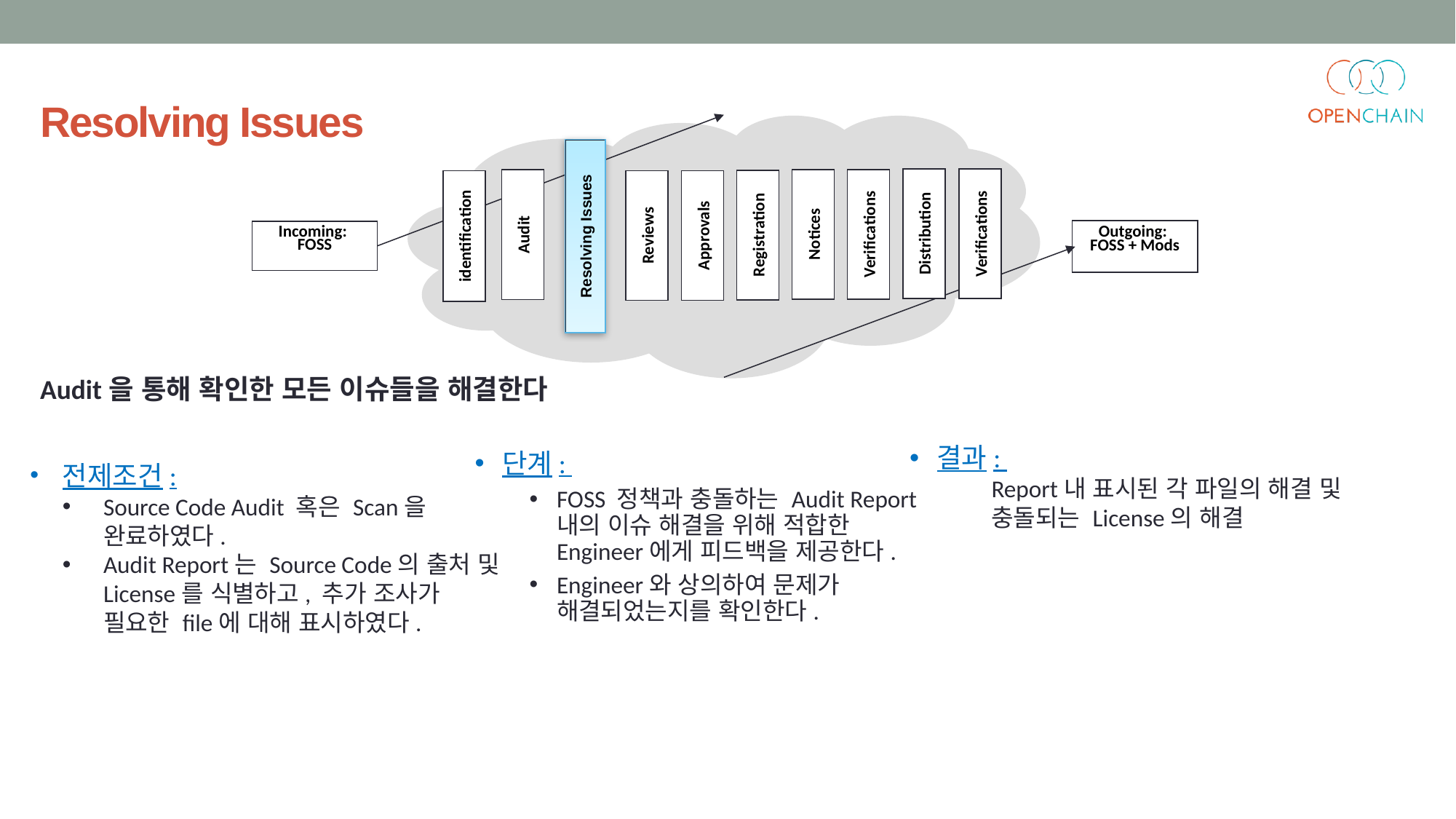

Resolving Issues

Resolving Issues
Distribution
Verifications
Audit
Notices
Verifications
Registration
identification
Reviews
Approvals
Incoming:
FOSS
Outgoing:
FOSS + Mods
Audit을 통해 확인한 모든 이슈들을 해결한다
전제조건:
Source Code Audit 혹은 Scan을 완료하였다.
Audit Report는 Source Code의 출처 및 License를 식별하고, 추가 조사가 필요한 file에 대해 표시하였다.

결과:
Report내 표시된 각 파일의 해결 및 충돌되는 License의 해결

단계:
FOSS 정책과 충돌하는 Audit Report내의 이슈 해결을 위해 적합한 Engineer에게 피드백을 제공한다.
Engineer와 상의하여 문제가 해결되었는지를 확인한다.